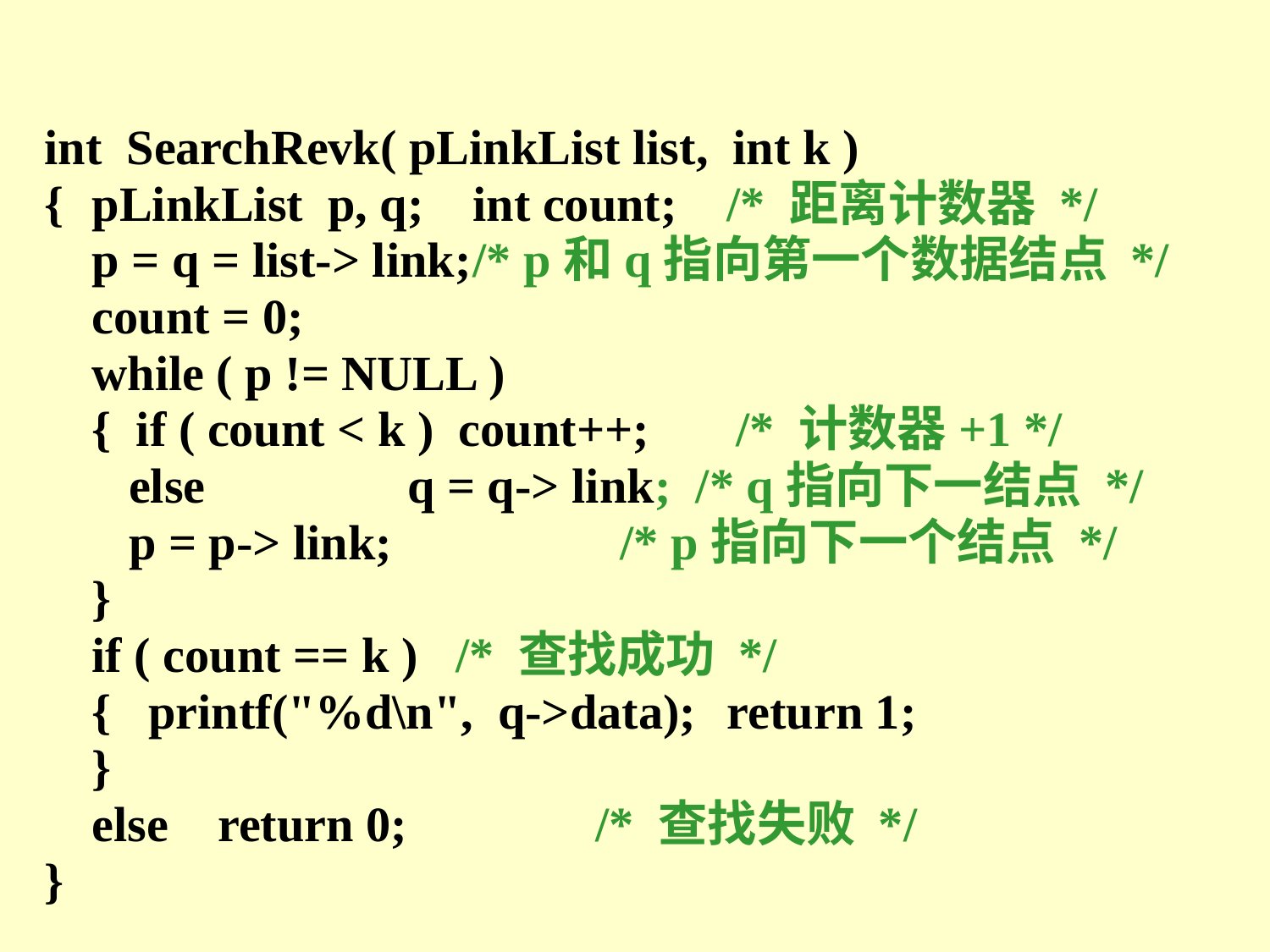

int  SearchRevk( pLinkList list,  int k )
{	pLinkList  p, q;    int count;	/* 距离计数器 */
	p = q = list-> link;	/* p和q指向第一个数据结点 */
	count = 0;
	while ( p != NULL )
	{  if ( count < k )  count++;       /* 计数器+1 */
	   else		     q = q-> link;  /* q指向下一结点 */
	   p = p-> link;	            /* p指向下一个结点 */
	}
	if ( count == k )   /* 查找成功 */
	{   printf("%d\n",  q->data);	return 1;
	}
	else    return 0;	          /* 查找失败 */
}